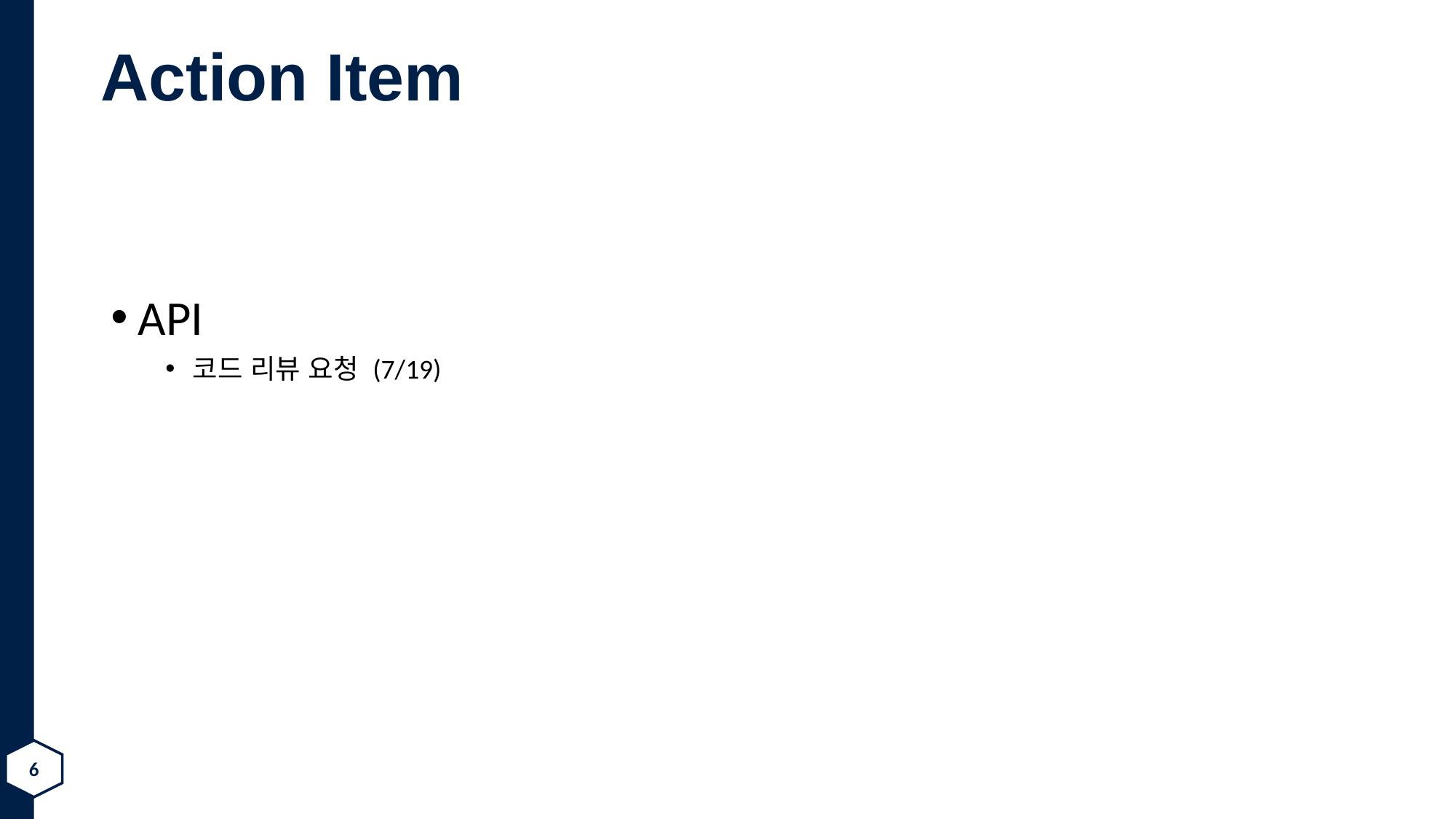

# Action Item

API
코드 리뷰 요청 (7/19)